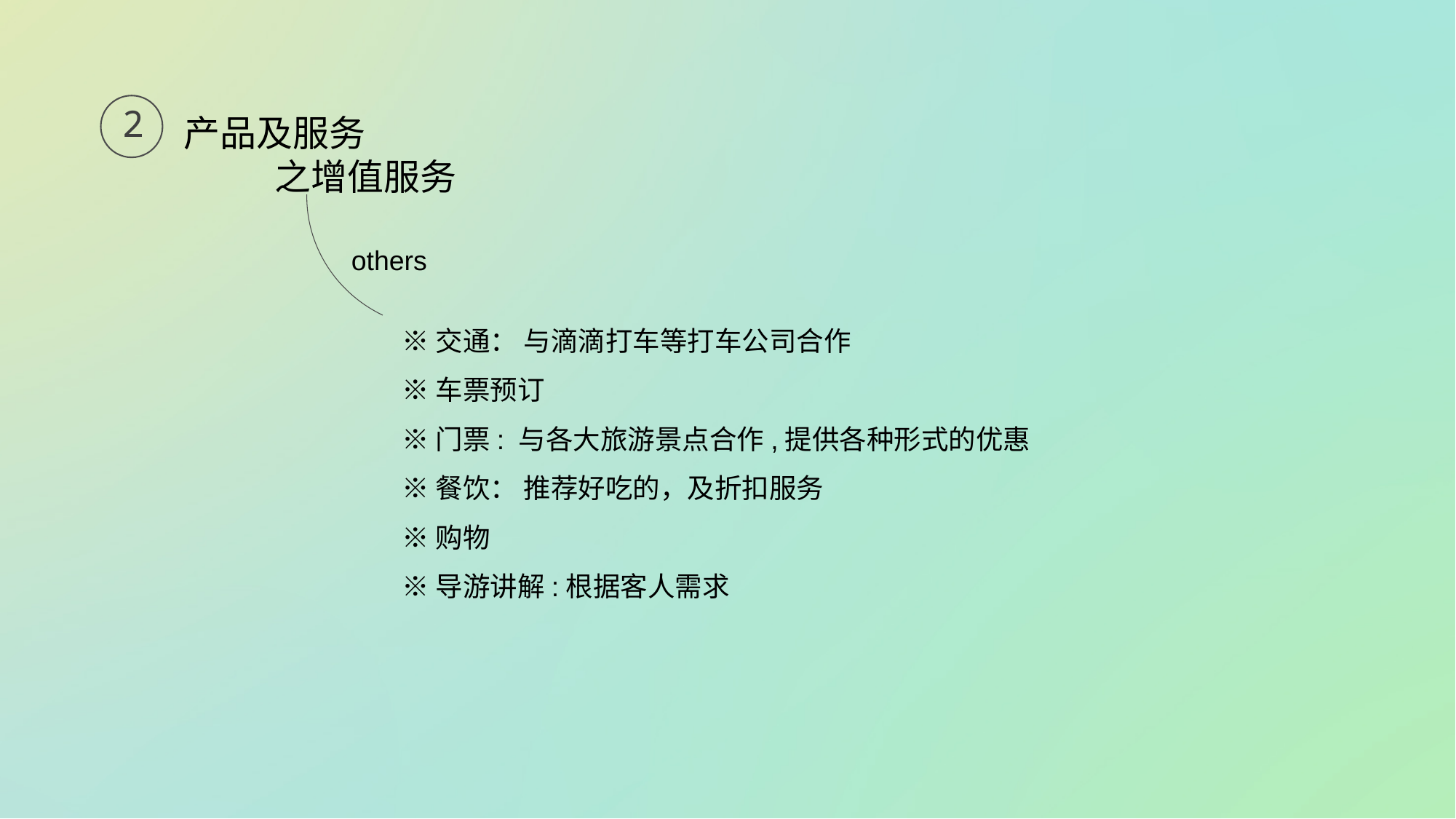

2
产品及服务
          之增值服务
others
※交通： 与滴滴打车等打车公司合作
※车票预订
※门票: 与各大旅游景点合作,提供各种形式的优惠
※餐饮： 推荐好吃的，及折扣服务
※购物
※导游讲解:根据客人需求